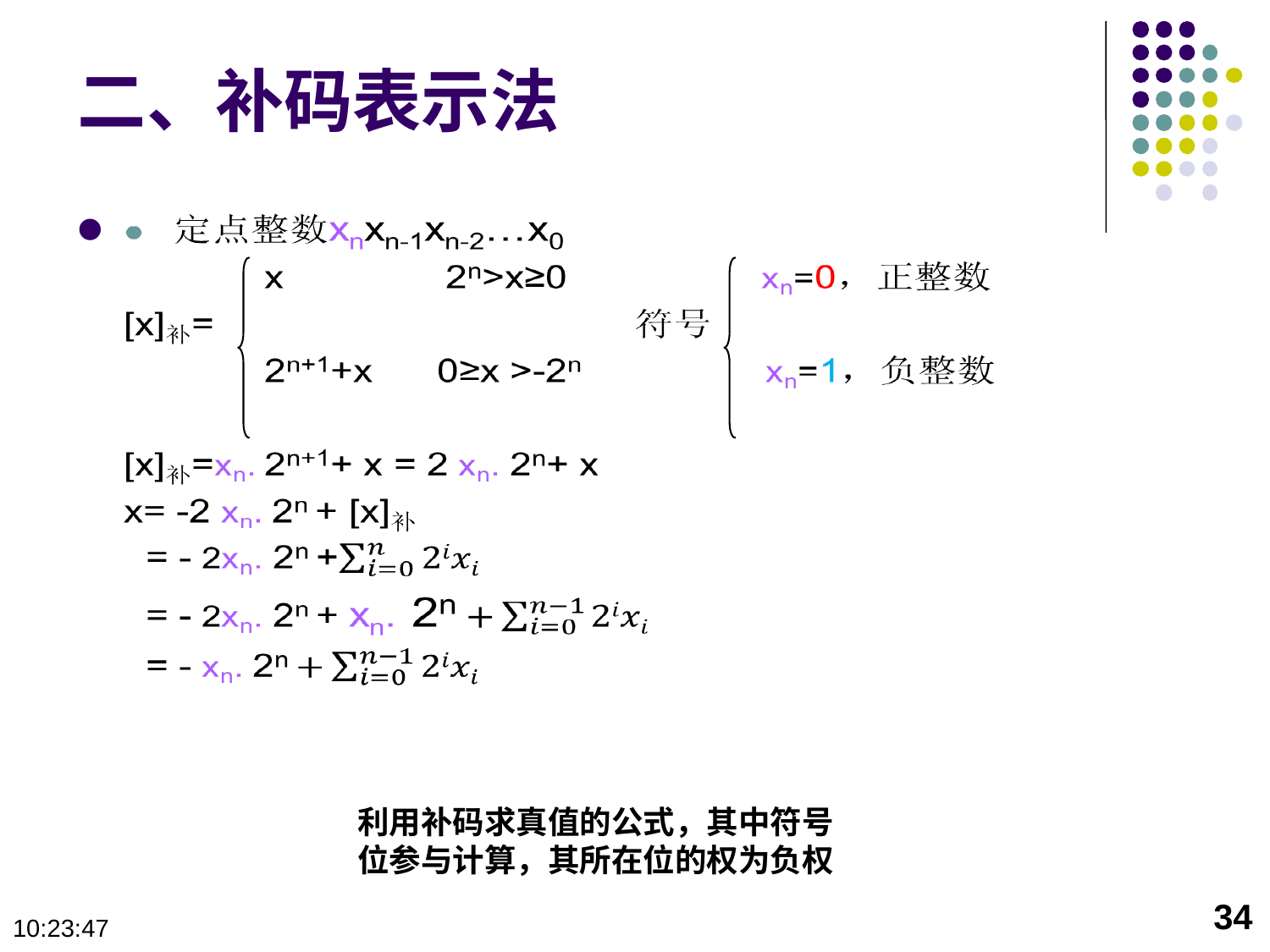

# 二、补码表示法

利用补码求真值的公式，其中符号位参与计算，其所在位的权为负权
34
10:23:47